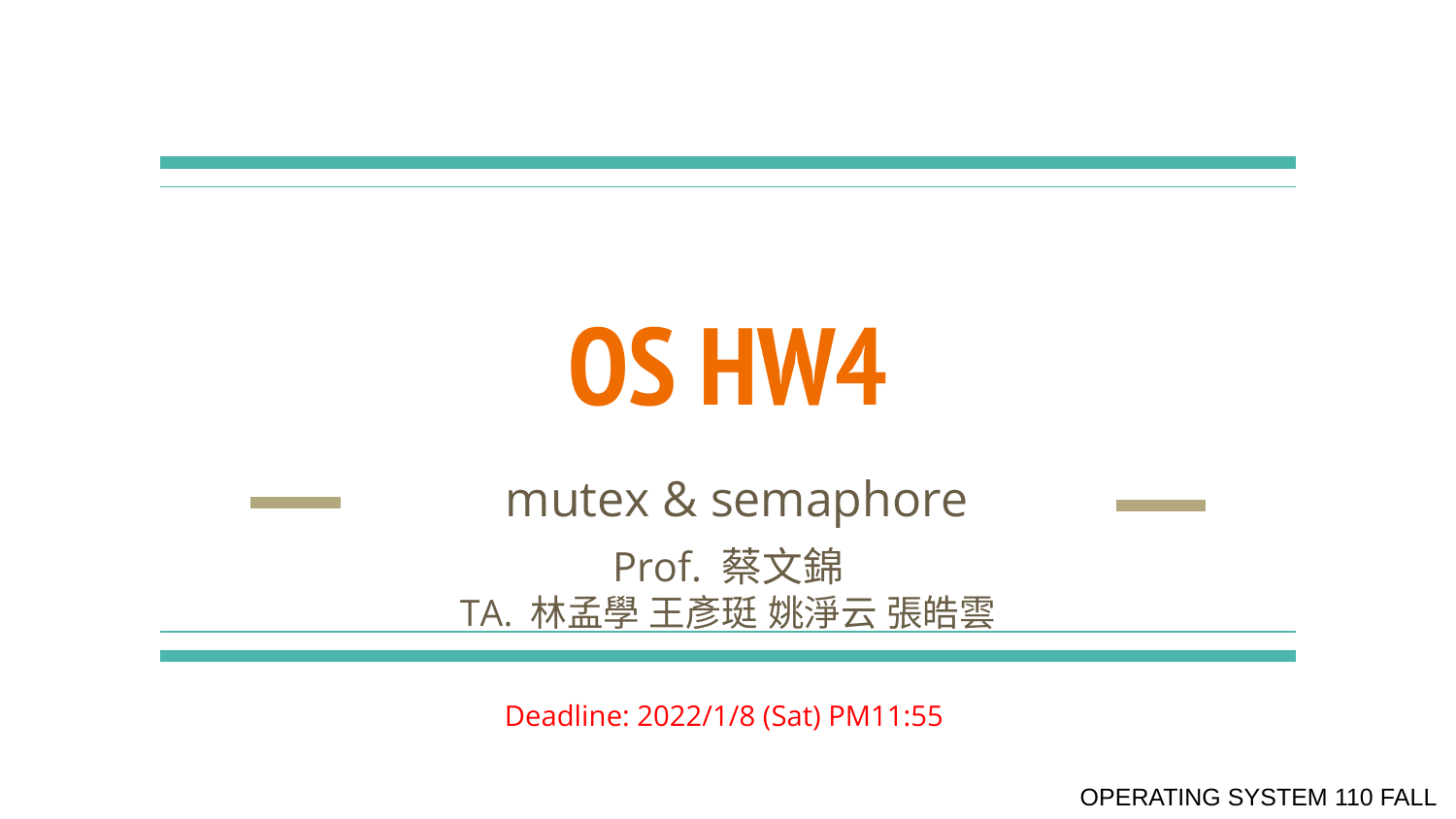

# OS HW4
mutex & semaphore

Prof. 蔡文錦
TA. 林孟學 王彥珽 姚淨云 張皓雲
Deadline: 2022/1/8 (Sat) PM11:55
OPERATING SYSTEM 110 FALL